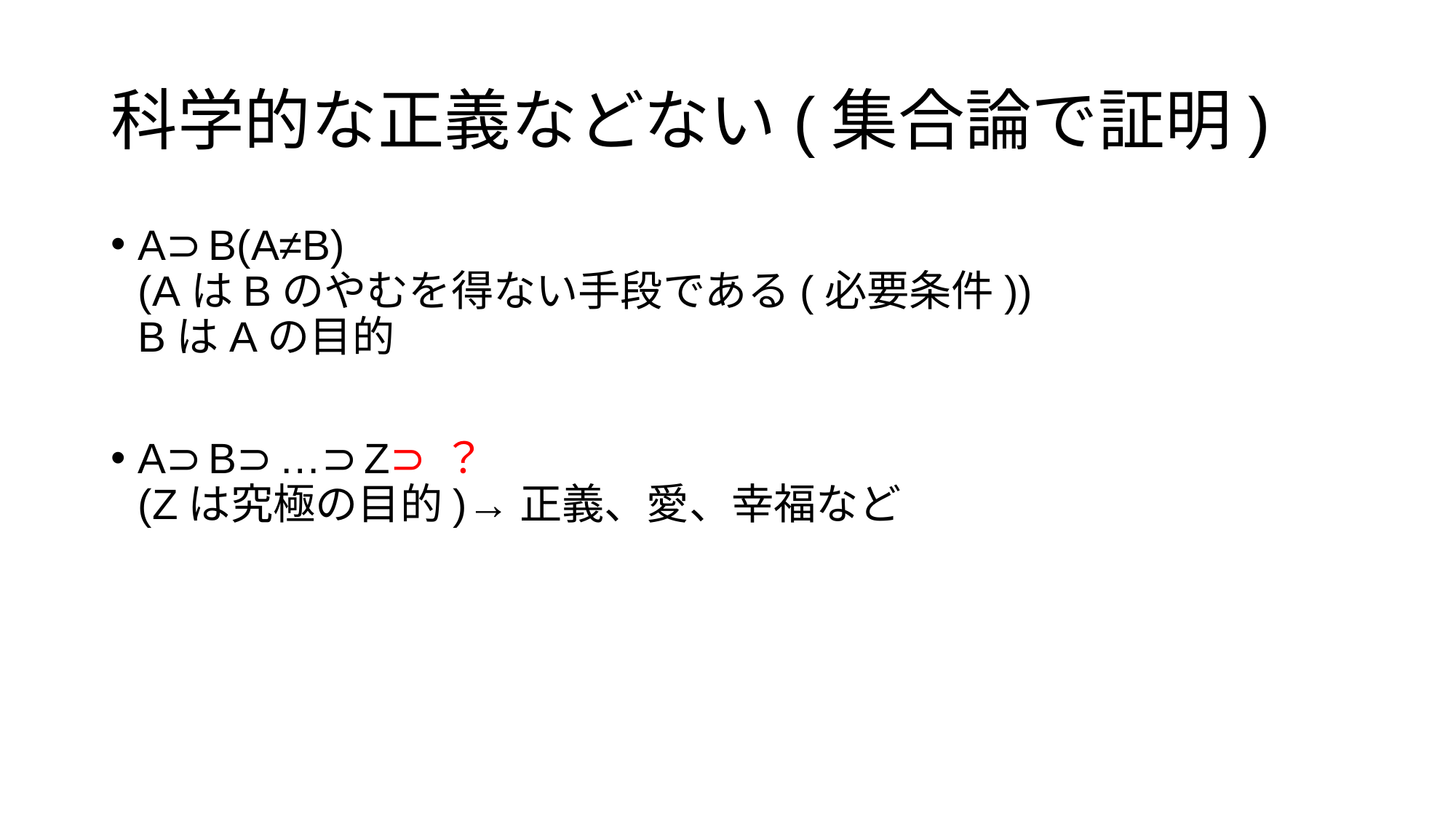

# 科学的な正義などない(集合論で証明)
A⊃B(A≠B)
(AはBのやむを得ない手段である(必要条件))
BはAの目的

A⊃B⊃…⊃Z⊃？
(Zは究極の目的)→正義、愛、幸福など